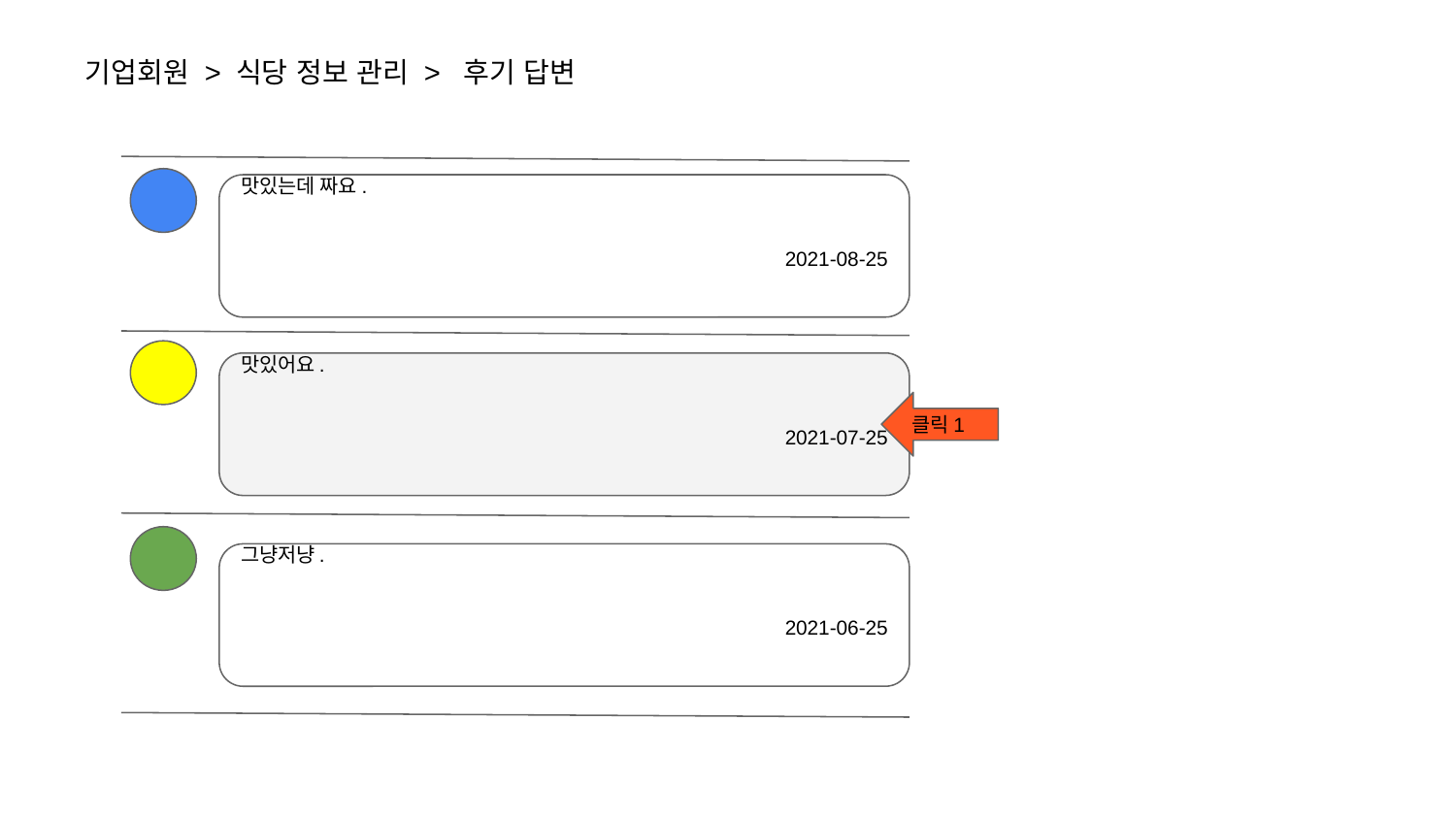

기업회원 > 식당 정보 관리 >  후기 답변

맛있는데 짜요.

						2021-08-25

맛있어요.

						2021-07-25

클릭1

그냥저냥.

						2021-06-25